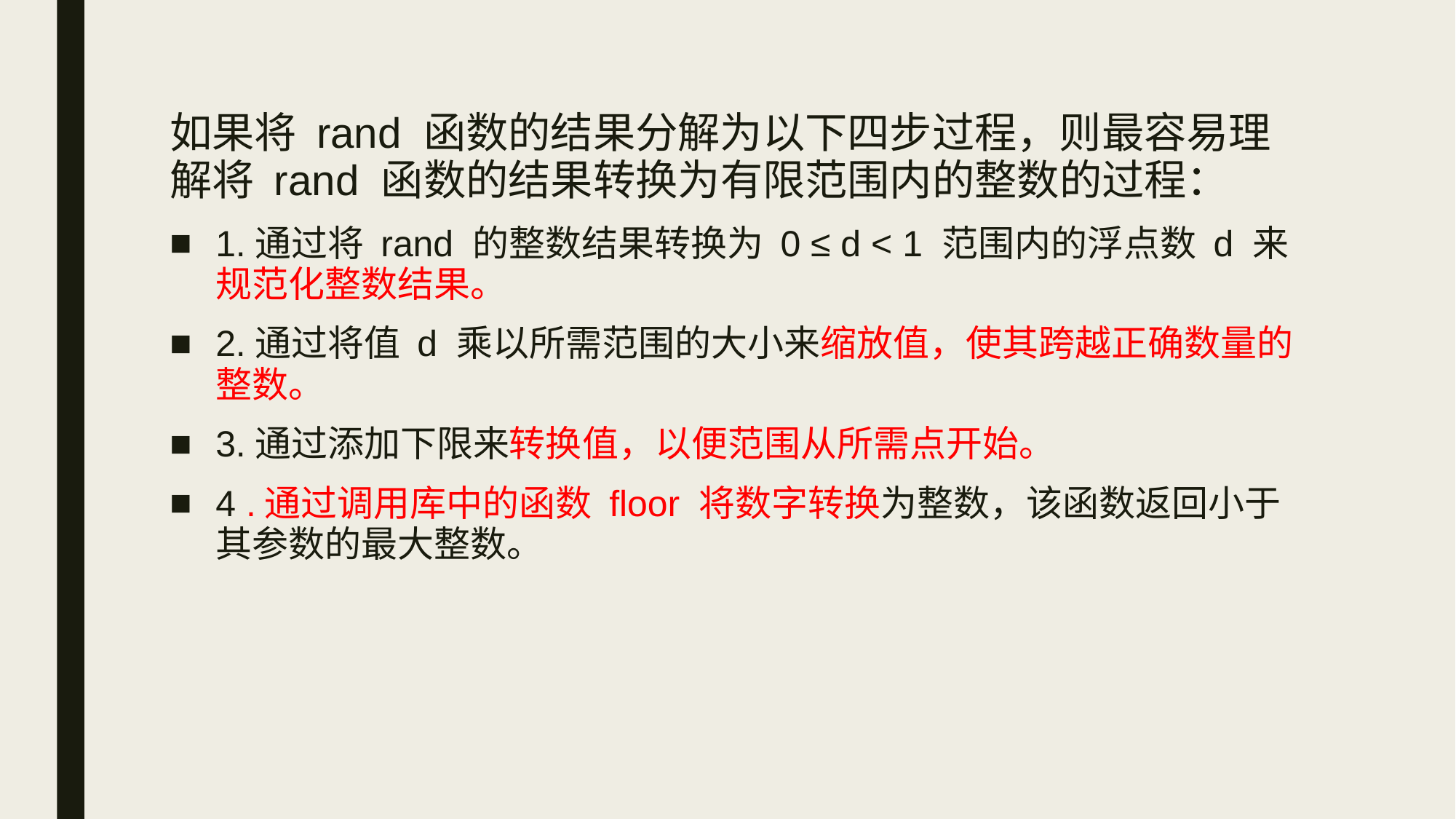

如果将 rand 函数的结果分解为以下四步过程，则最容易理解将 rand 函数的结果转换为有限范围内的整数的过程：
1.通过将 rand 的整数结果转换为 0 ≤ d < 1 范围内的浮点数 d 来规范化整数结果。
2.通过将值 d 乘以所需范围的大小来缩放值，使其跨越正确数量的整数。
3.通过添加下限来转换值，以便范围从所需点开始。
4 .通过调用库中的函数 floor 将数字转换为整数，该函数返回小于其参数的最大整数。